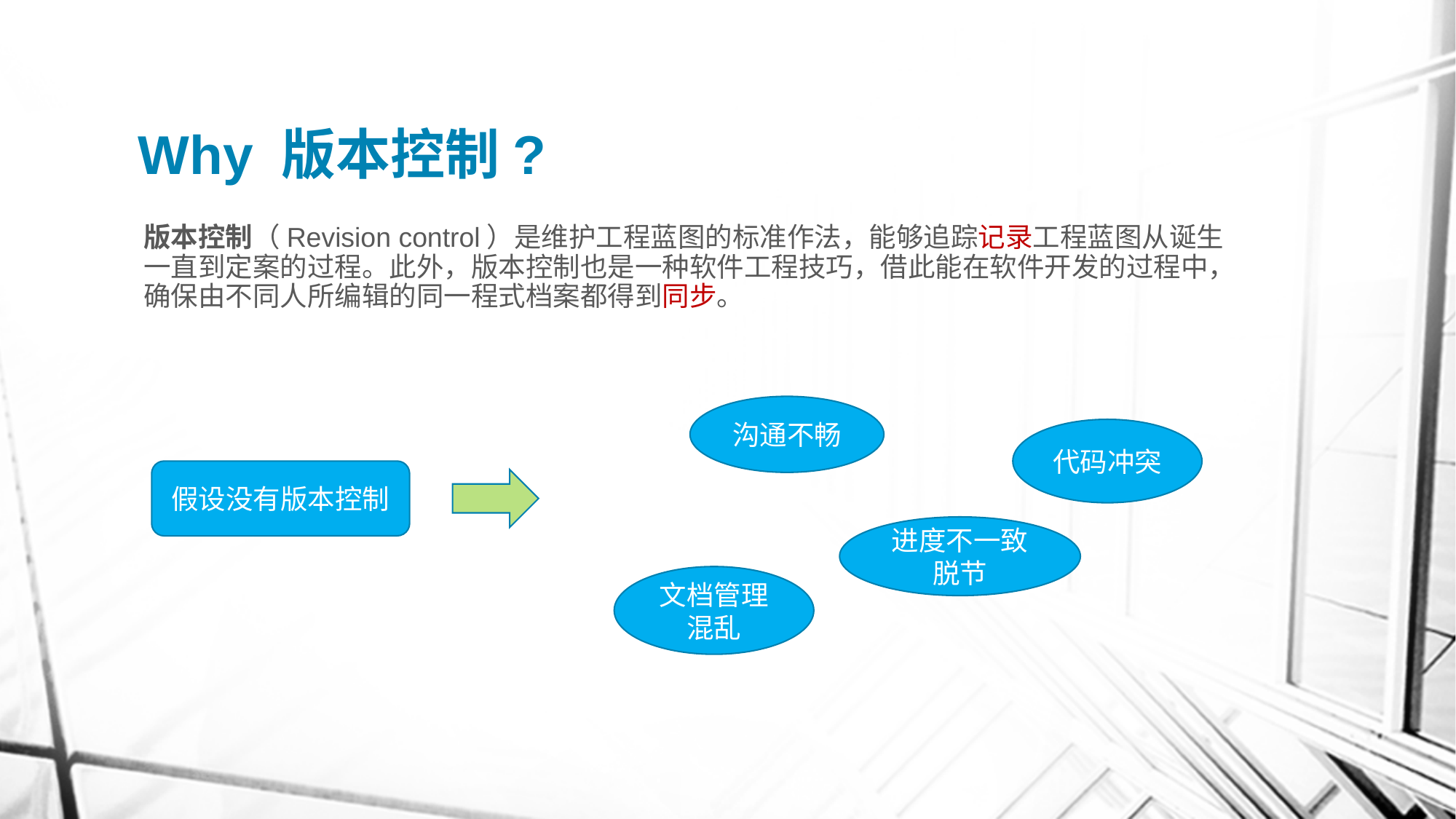

# Why 版本控制?
版本控制（Revision control）是维护工程蓝图的标准作法，能够追踪记录工程蓝图从诞生一直到定案的过程。此外，版本控制也是一种软件工程技巧，借此能在软件开发的过程中，确保由不同人所编辑的同一程式档案都得到同步。

沟通不畅
代码冲突
假设没有版本控制

进度不一致脱节
文档管理混乱